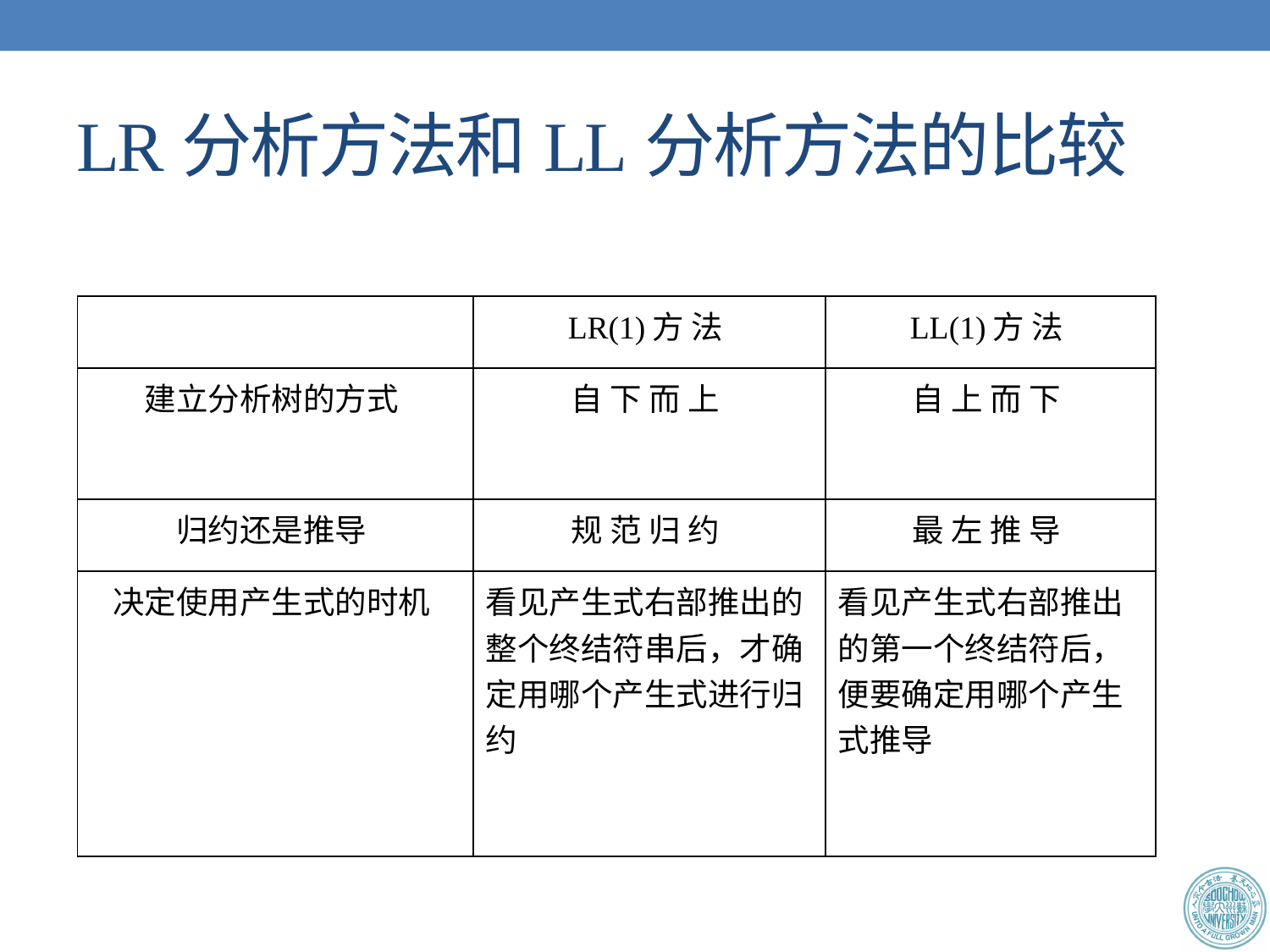

# LR分析方法和LL分析方法的比较

|  | LR(1)方 法 | LL(1)方 法 |
| --- | --- | --- |
| 建立分析树的方式 | 自 下 而 上 | 自 上 而 下 |
| 归约还是推导 | 规 范 归 约 | 最 左 推 导 |
| 决定使用产生式的时机 | 看见产生式右部推出的整个终结符串后，才确定用哪个产生式进行归约 | 看见产生式右部推出的第一个终结符后，便要确定用哪个产生式推导 |